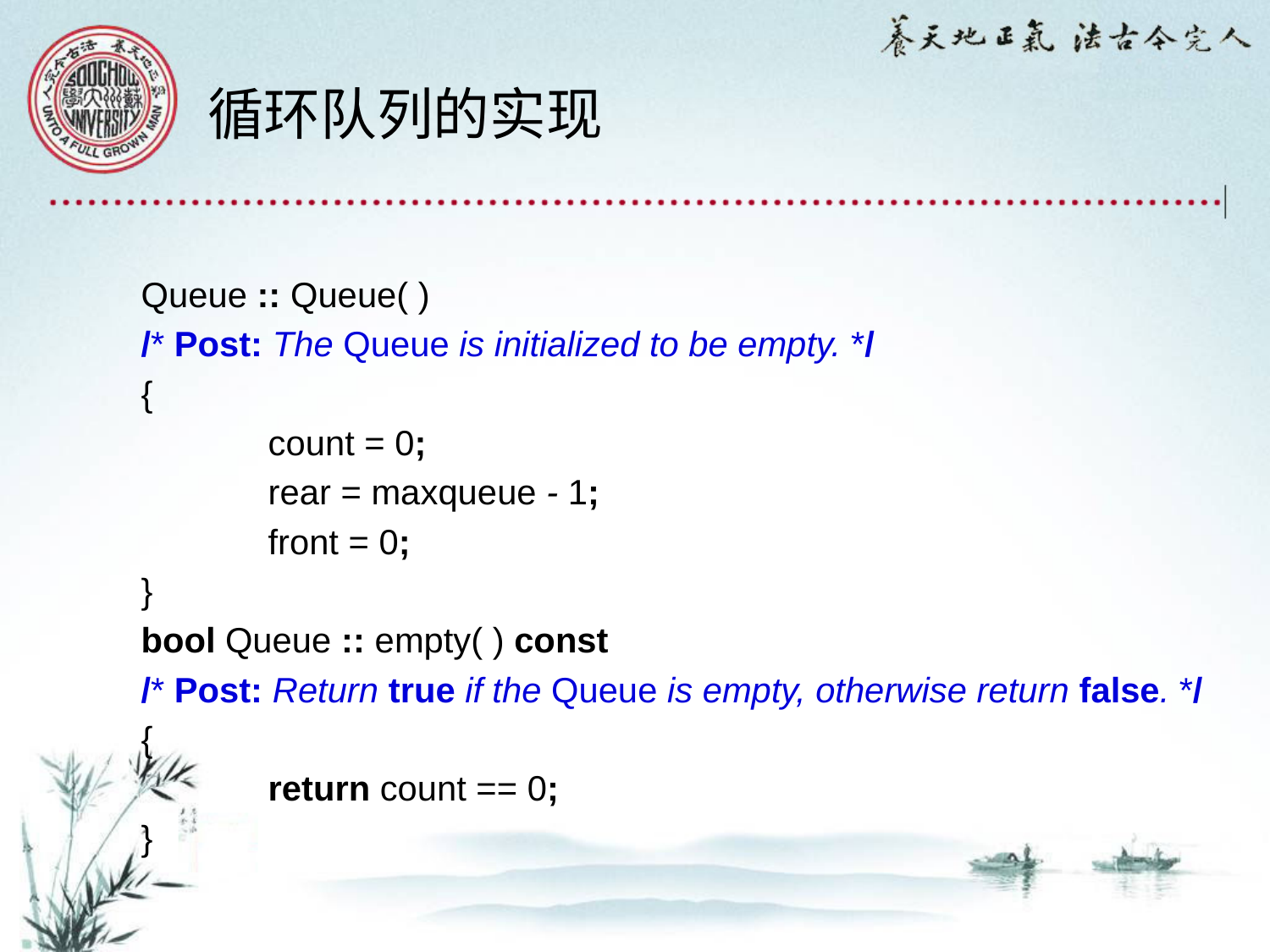

循环队列的实现
Queue :: Queue( )
/* Post: The Queue is initialized to be empty. */
{
	count = 0;
	rear = maxqueue - 1;
	front = 0;
}
bool Queue :: empty( ) const
/* Post: Return true if the Queue is empty, otherwise return false. */
{
	return count == 0;
}